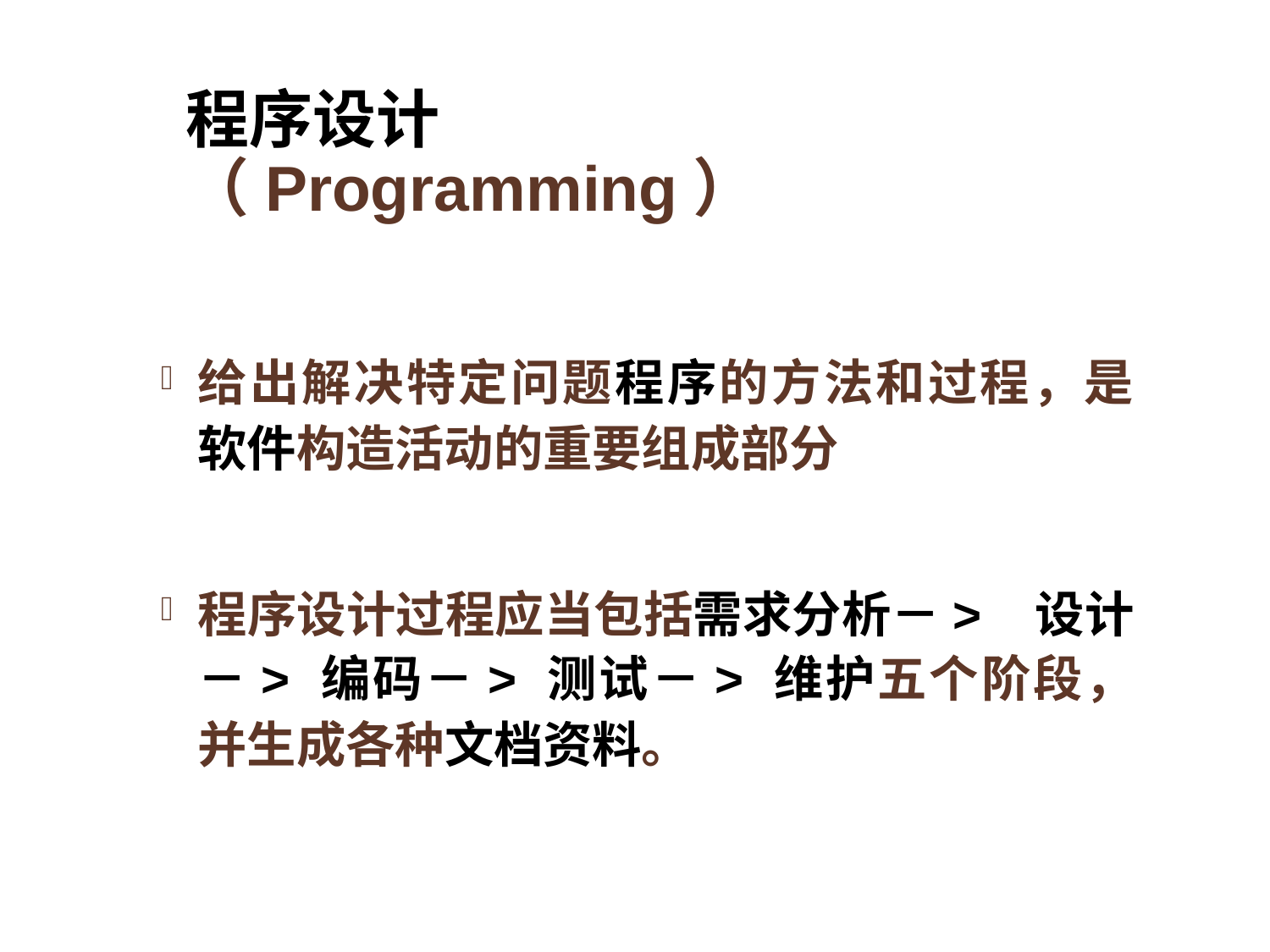

程序设计（Programming）
给出解决特定问题程序的方法和过程，是软件构造活动的重要组成部分

程序设计过程应当包括需求分析－>   设计－> 编码－> 测试－> 维护五个阶段，并生成各种文档资料。